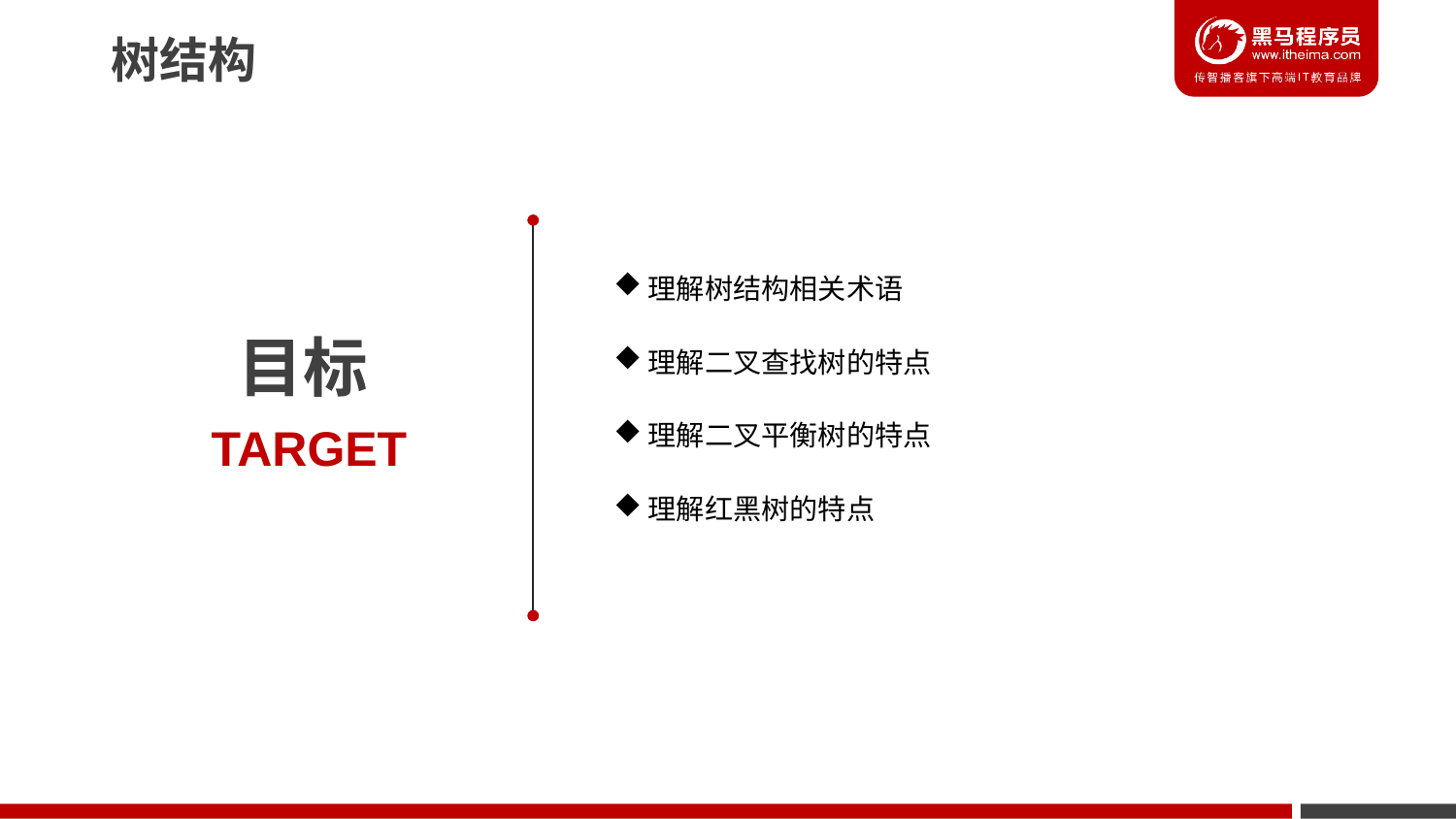

# 树结构
理解树结构相关术语
理解二叉查找树的特点
理解二叉平衡树的特点
理解红黑树的特点